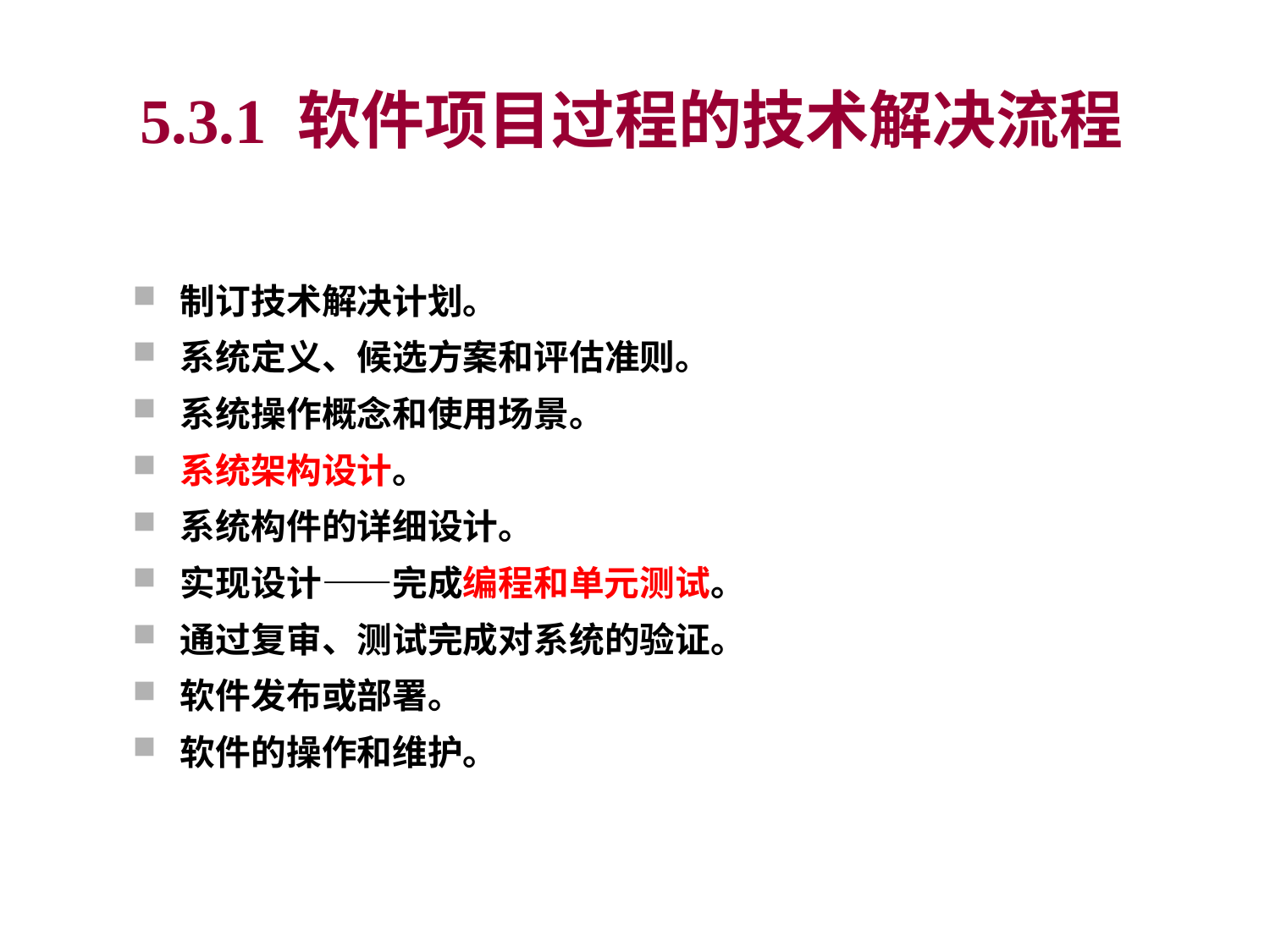

5.3.1 软件项目过程的技术解决流程

制订技术解决计划。
系统定义、候选方案和评估准则。
系统操作概念和使用场景。
系统架构设计。
系统构件的详细设计。
实现设计——完成编程和单元测试。
通过复审、测试完成对系统的验证。
软件发布或部署。
软件的操作和维护。